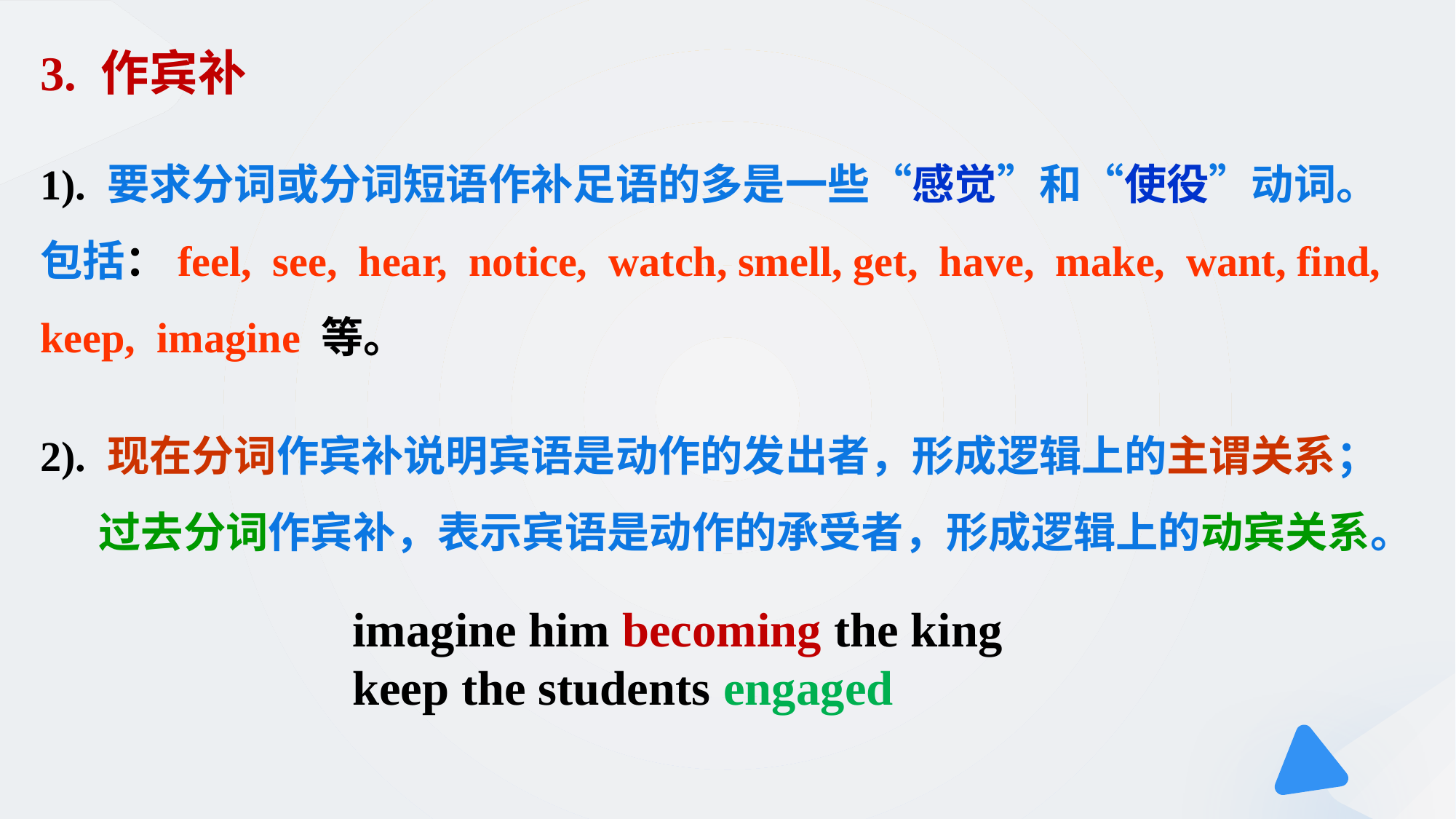

# 3. 作宾补
1). 要求分词或分词短语作补足语的多是一些“感觉”和“使役”动词。包括：feel,  see,  hear,  notice,  watch, smell, get,  have,  make,  want, find,  keep,  imagine 等。
2). 现在分词作宾补说明宾语是动作的发出者，形成逻辑上的主谓关系；
     过去分词作宾补，表示宾语是动作的承受者，形成逻辑上的动宾关系。
imagine him becoming the king
keep the students engaged